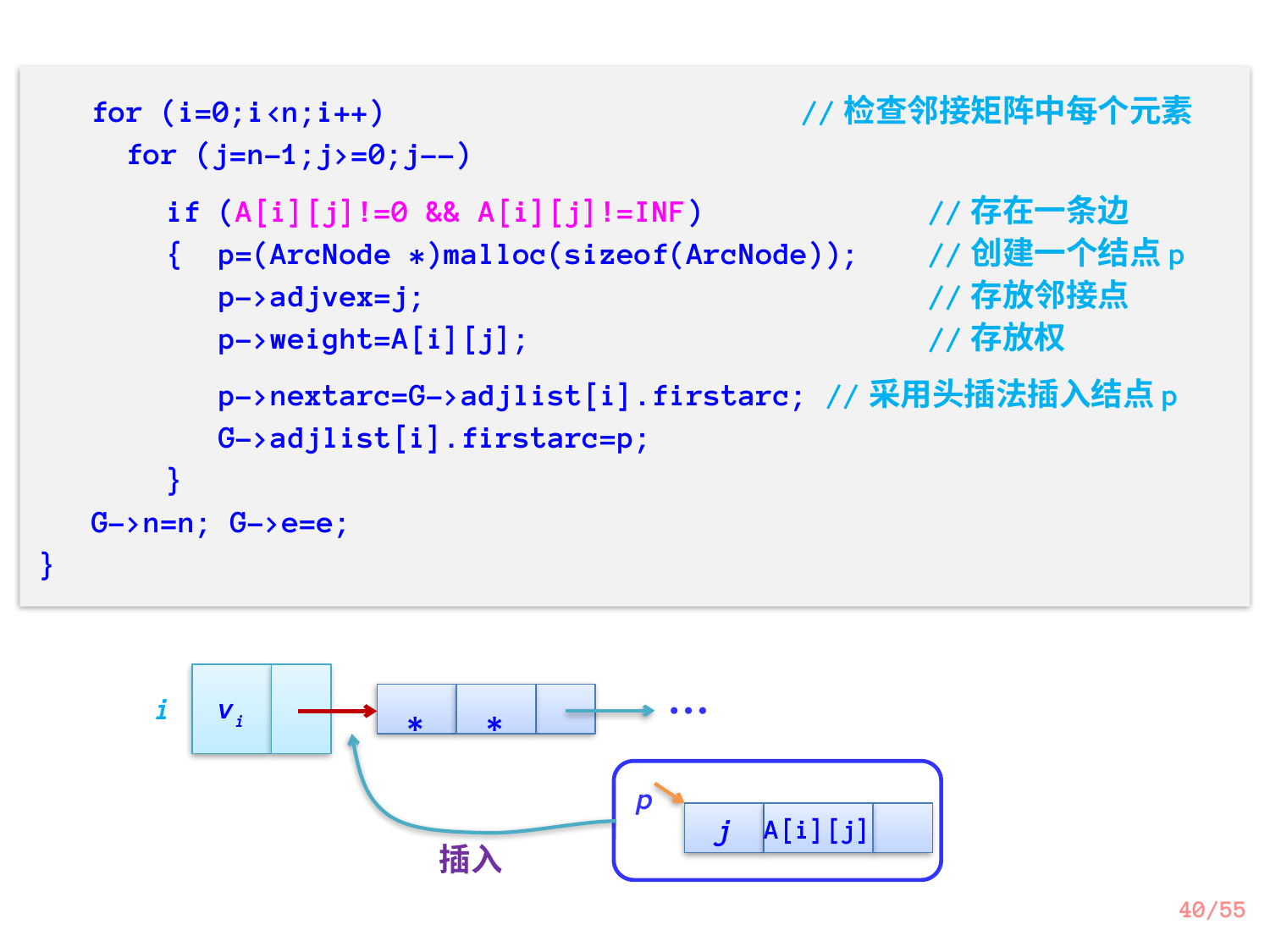

for (i=0;i<n;i++)		   		//检查邻接矩阵中每个元素
     for (j=n-1;j>=0;j--)
	if (A[i][j]!=0 && A[i][j]!=INF)	     	//存在一条边
	{  p=(ArcNode *)malloc(sizeof(ArcNode));	//创建一个结点p
	   p->adjvex=j;			     	//存放邻接点
	   p->weight=A[i][j];		 	     	//存放权
	   p->nextarc=G->adjlist[i].firstarc; //采用头插法插入结点p
	   G->adjlist[i].firstarc=p;
	}
   G->n=n; G->e=e;
}
vi

…
*
*

i

插入

p
j
A[i][j]

40/55